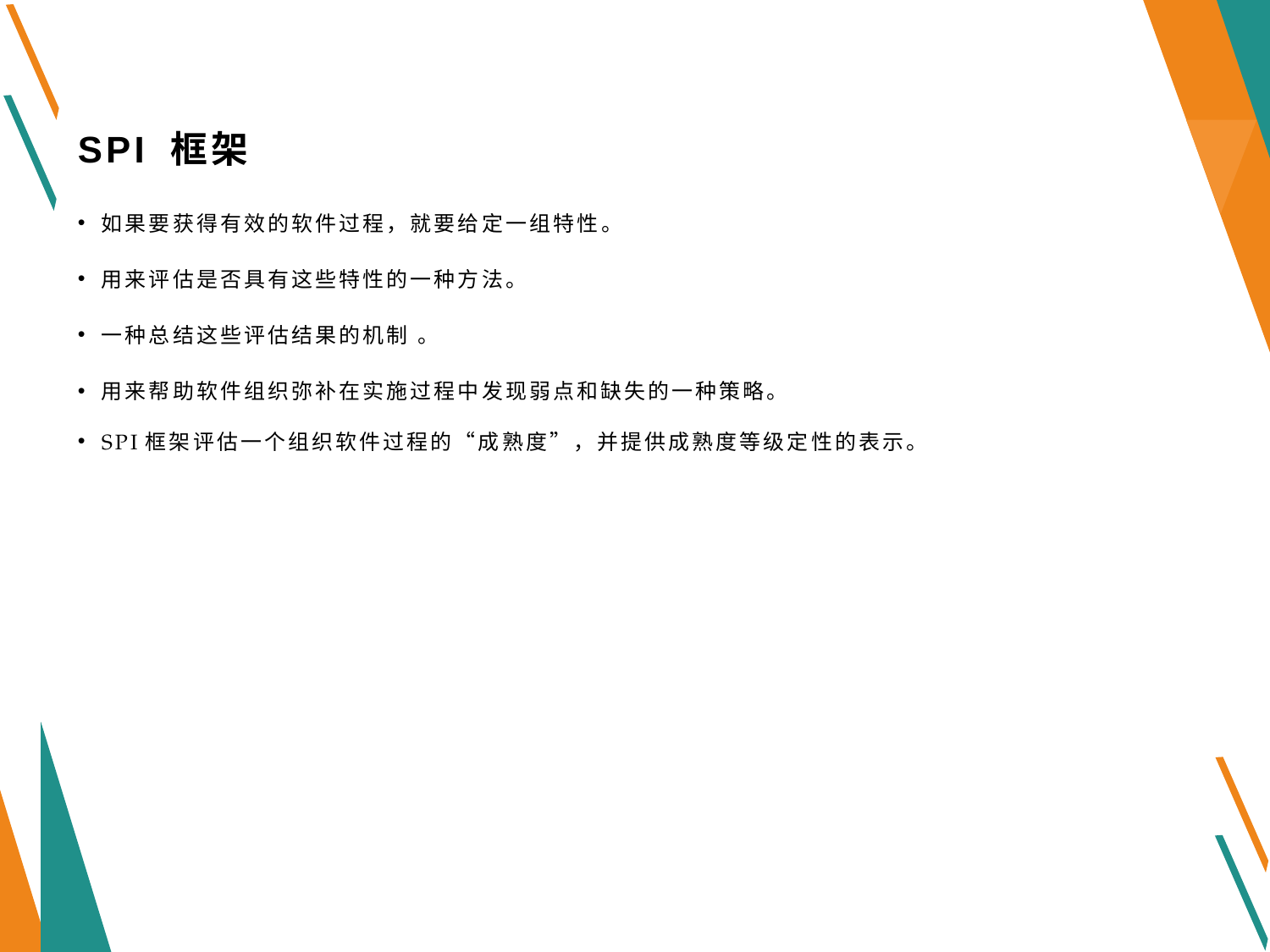

# SPI 框架
如果要获得有效的软件过程，就要给定一组特性。
用来评估是否具有这些特性的一种方法。
一种总结这些评估结果的机制 。
用来帮助软件组织弥补在实施过程中发现弱点和缺失的一种策略。
SPI框架评估一个组织软件过程的“成熟度”，并提供成熟度等级定性的表示。
3